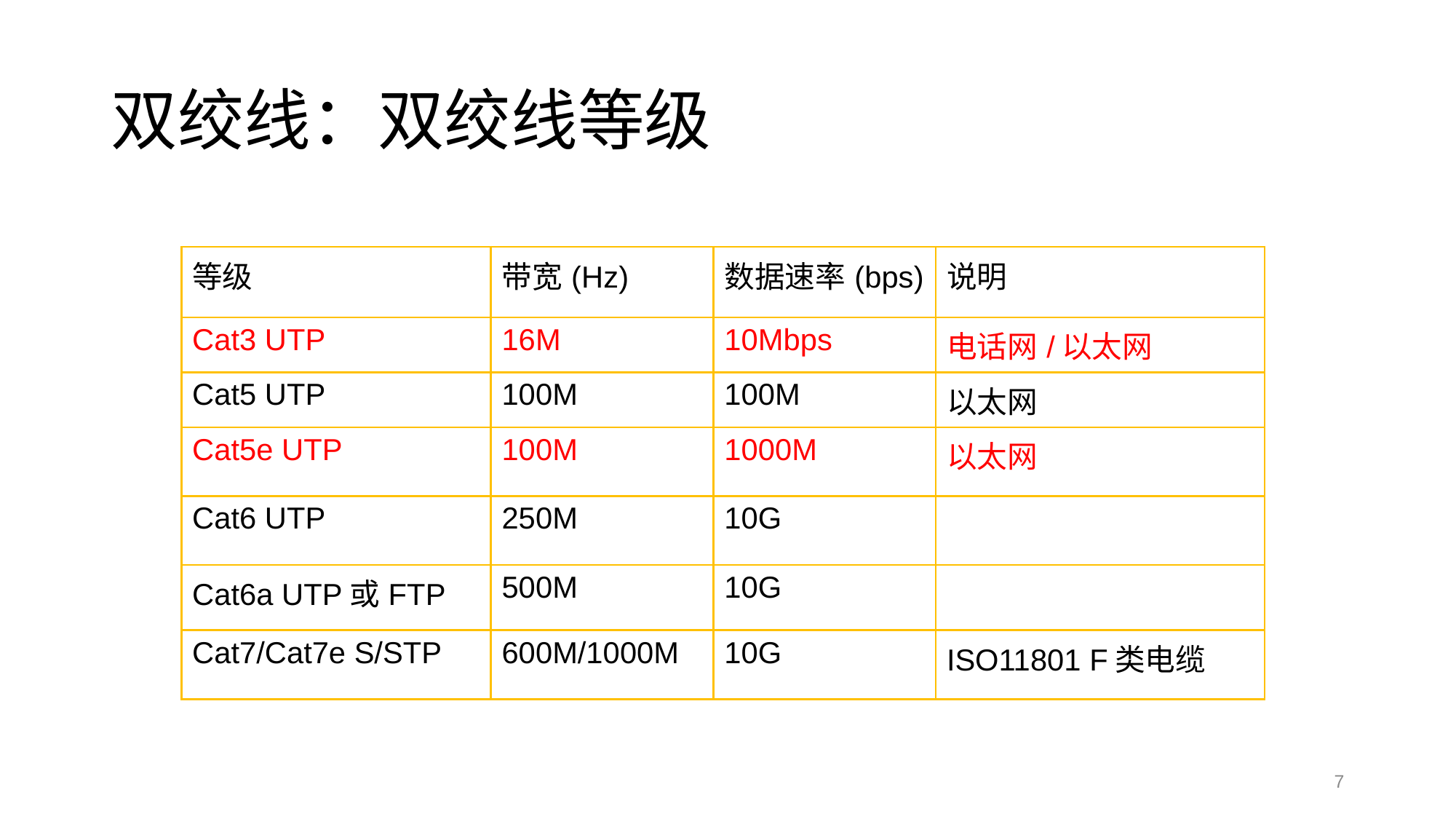

# 双绞线：双绞线等级

| 等级 | 带宽(Hz) | 数据速率(bps) | 说明 |
| --- | --- | --- | --- |
| Cat3 UTP | 16M | 10Mbps | 电话网/以太网 |
| Cat5 UTP | 100M | 100M | 以太网 |
| Cat5e UTP | 100M | 1000M | 以太网 |
| Cat6 UTP | 250M | 10G |  |
| Cat6a UTP或FTP | 500M | 10G |  |
| Cat7/Cat7e S/STP | 600M/1000M | 10G | ISO11801 F类电缆 |
7